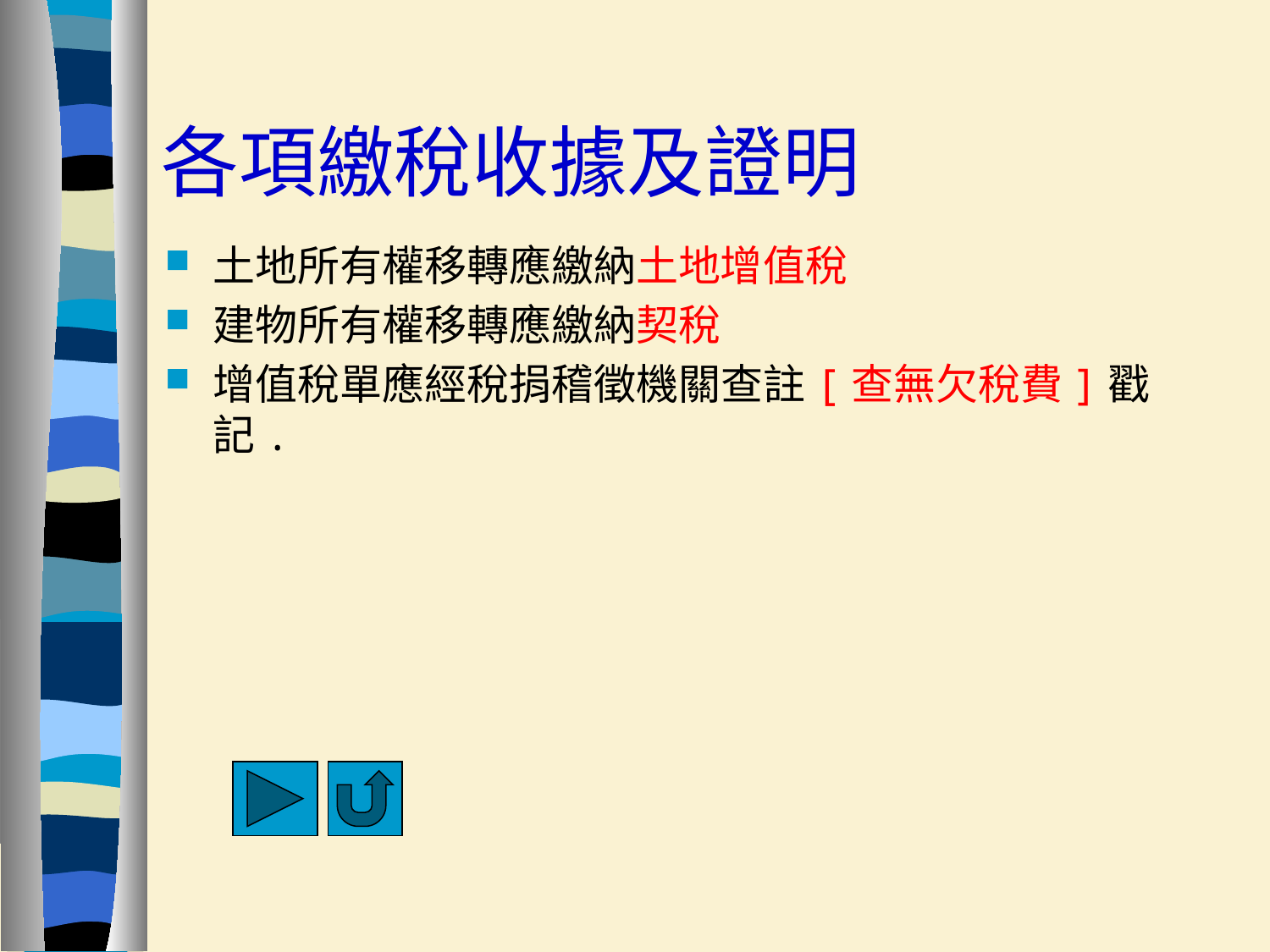

各項繳稅收據及證明
土地所有權移轉應繳納土地增值稅
建物所有權移轉應繳納契稅
增值稅單應經稅捐稽徵機關查註[查無欠稅費]戳記.